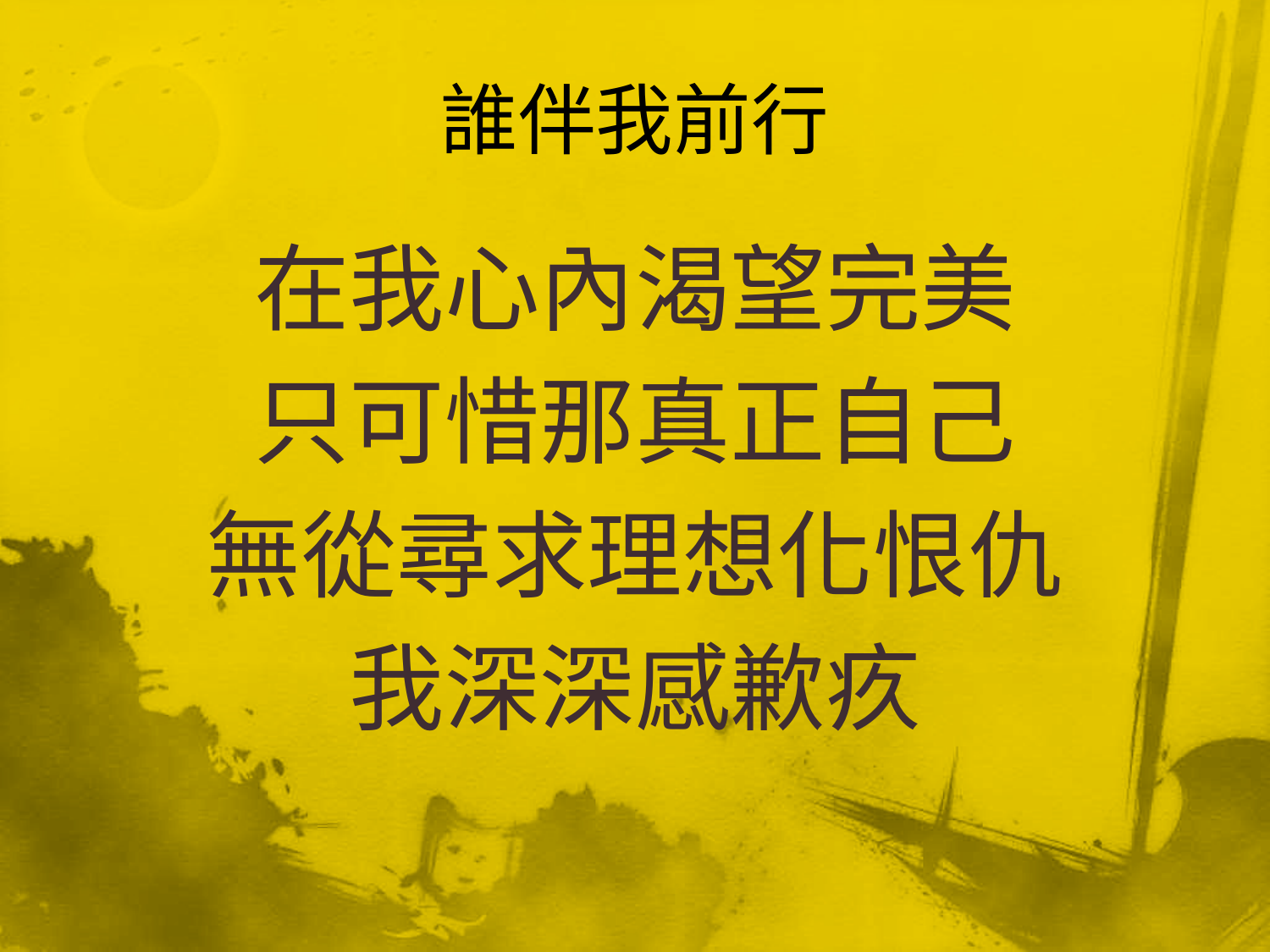

# 誰伴我前行
在我心內渴望完美
只可惜那真正自己
無從尋求理想化恨仇
我深深感歉疚